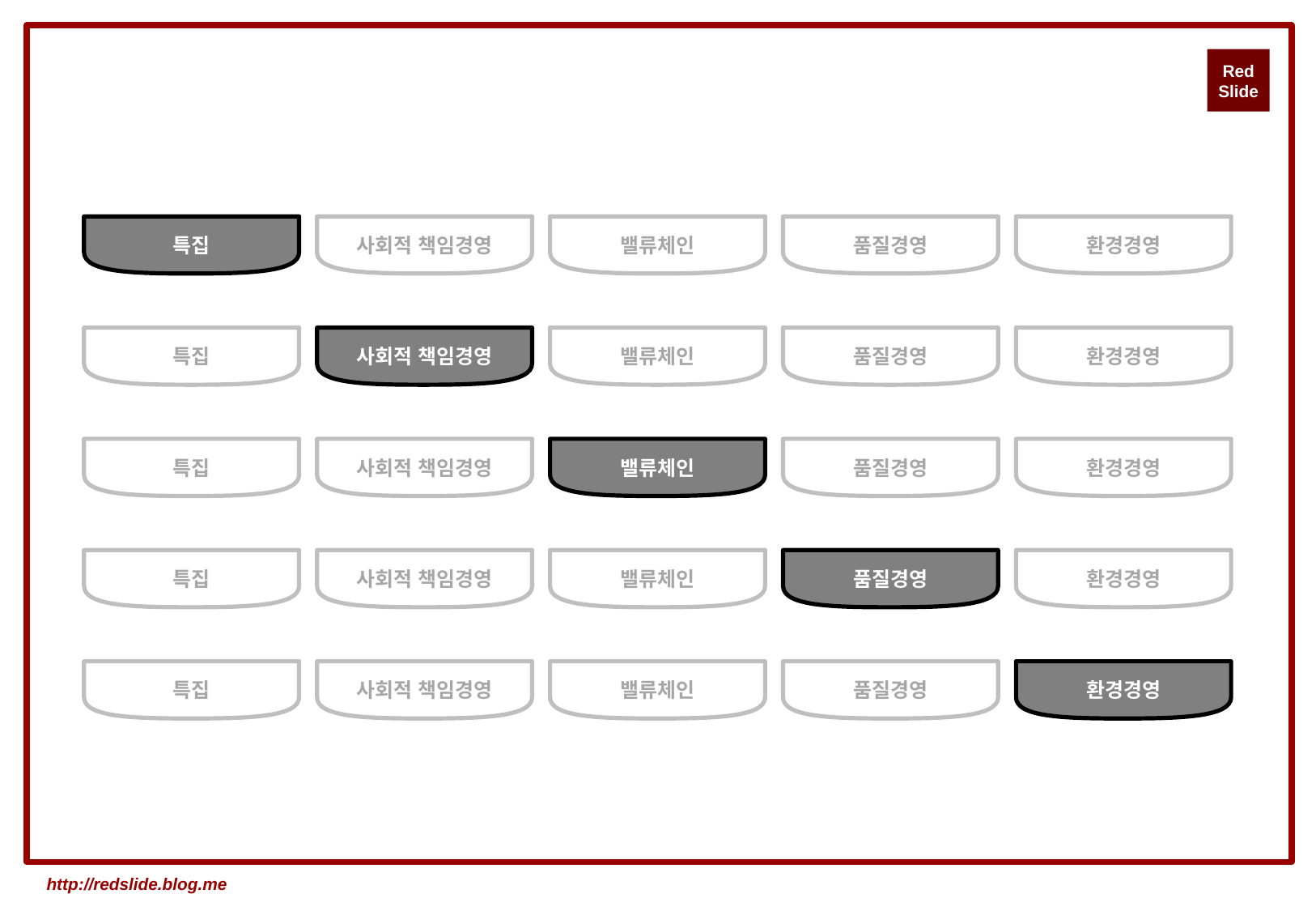

특집
사회적 책임경영
밸류체인
품질경영
환경경영
특집
사회적 책임경영
밸류체인
품질경영
환경경영
특집
사회적 책임경영
밸류체인
품질경영
환경경영
특집
사회적 책임경영
밸류체인
품질경영
환경경영
특집
사회적 책임경영
밸류체인
품질경영
환경경영